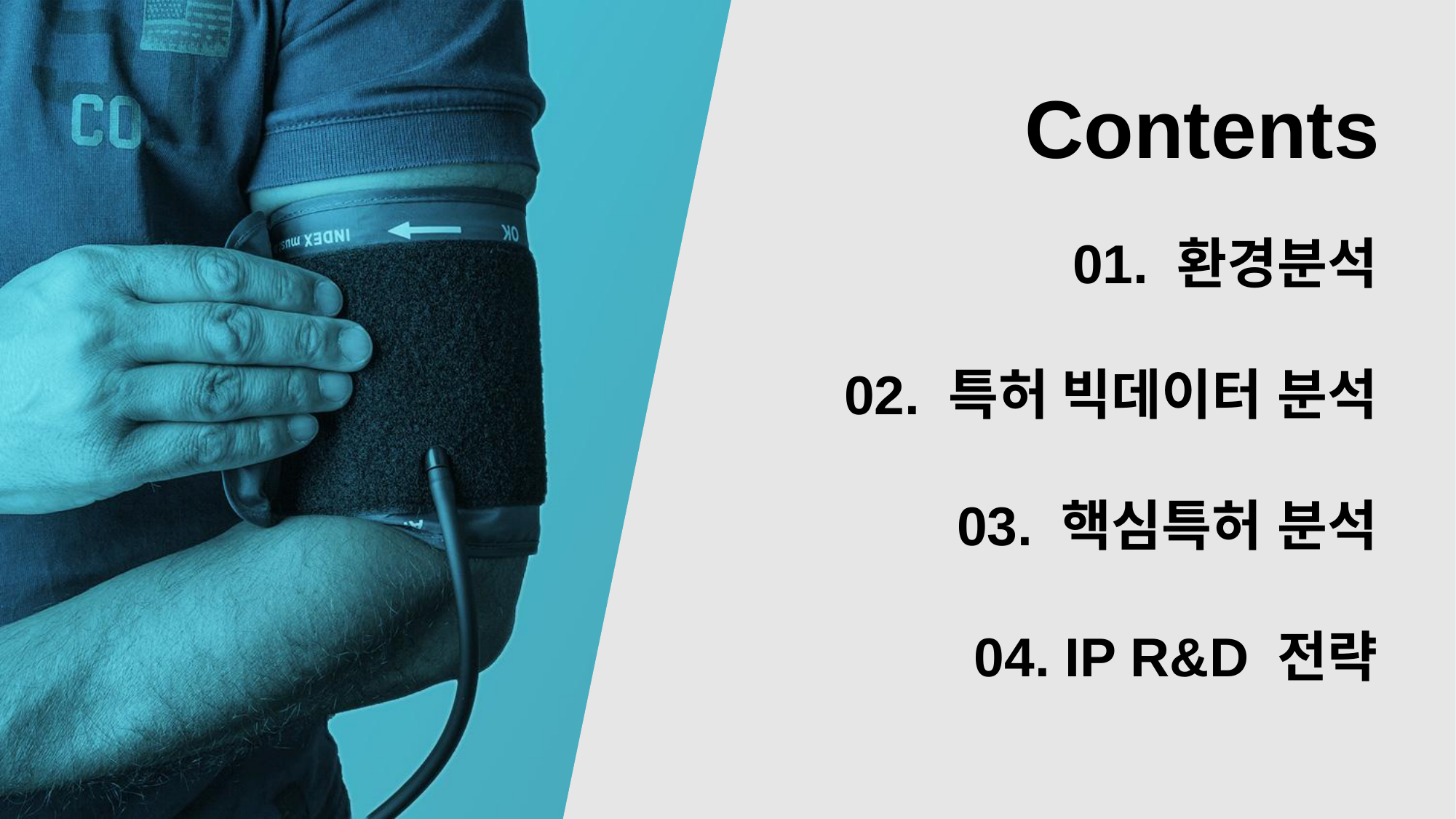

Contents
01. 환경분석

02. 특허 빅데이터 분석

03. 핵심특허 분석

04. IP R&D 전략